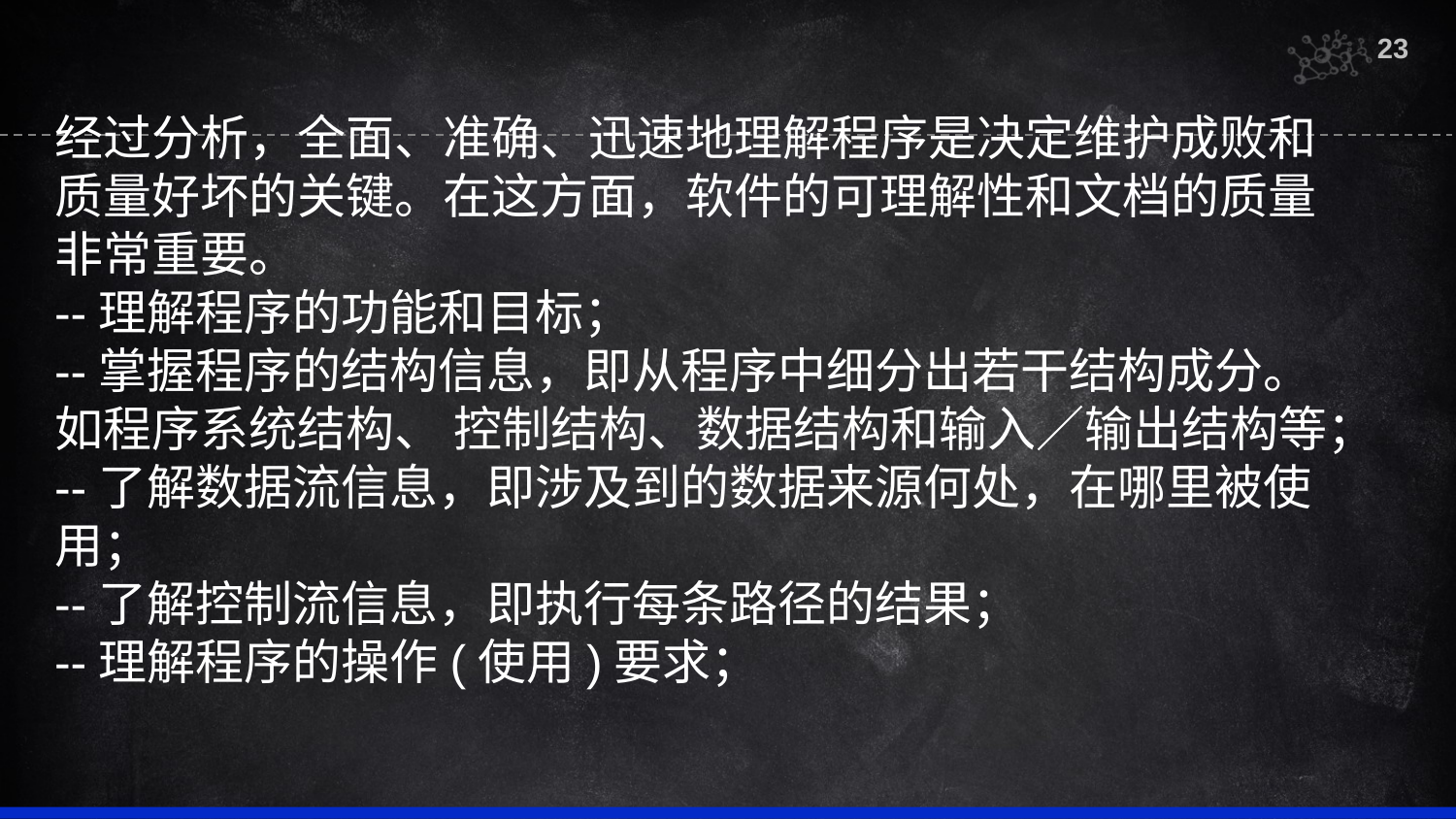

23
经过分析，全面、准确、迅速地理解程序是决定维护成败和质量好坏的关键。在这方面，软件的可理解性和文档的质量非常重要。
--理解程序的功能和目标；
--掌握程序的结构信息，即从程序中细分出若干结构成分。如程序系统结构、 控制结构、数据结构和输入／输出结构等；
--了解数据流信息，即涉及到的数据来源何处，在哪里被使用；
--了解控制流信息，即执行每条路径的结果；
--理解程序的操作(使用)要求；